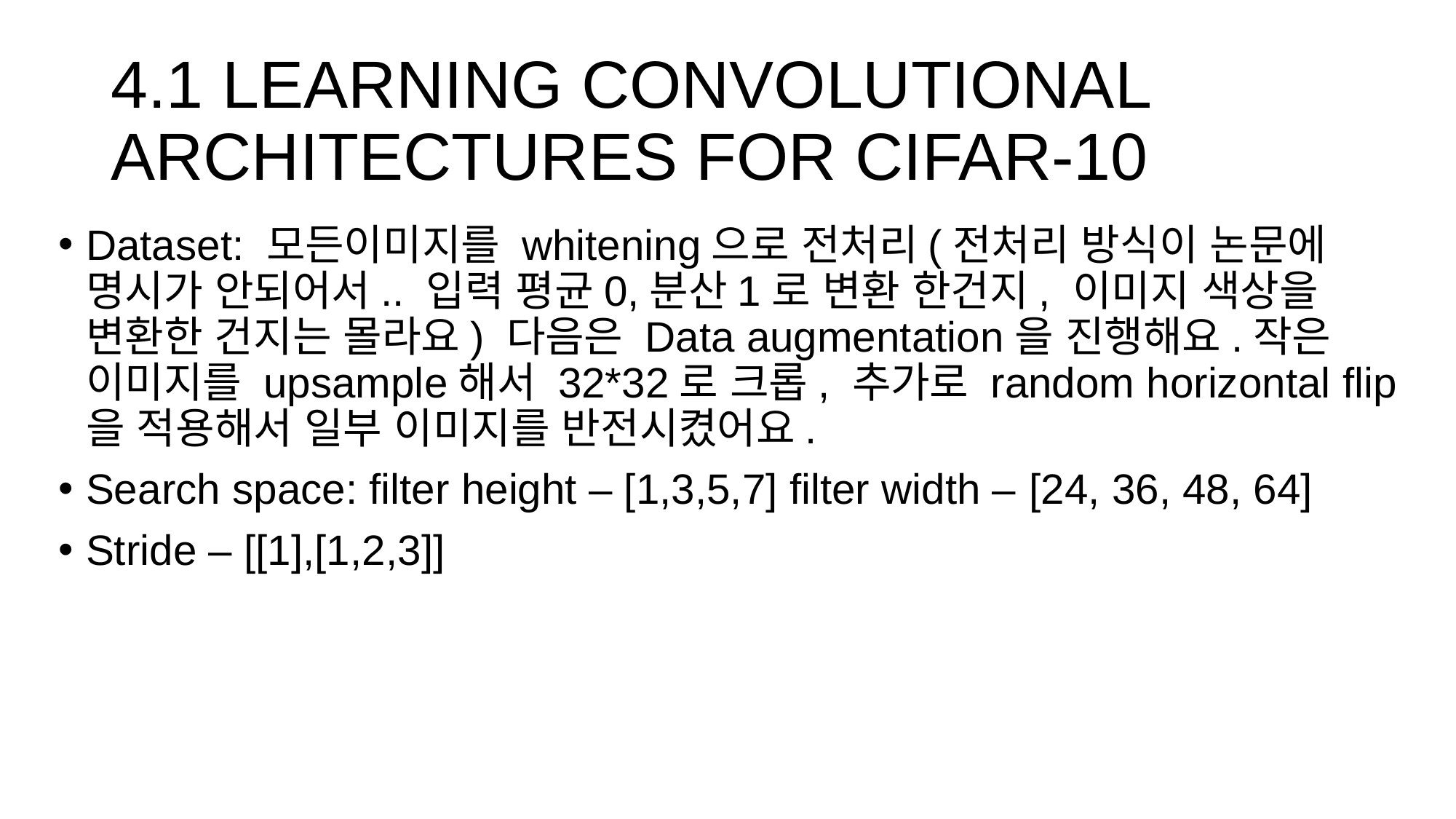

# 4.1 LEARNING CONVOLUTIONAL ARCHITECTURES FOR CIFAR-10
Dataset: 모든이미지를 whitening으로 전처리(전처리 방식이 논문에 명시가 안되어서.. 입력 평균0,분산1로 변환 한건지, 이미지 색상을 변환한 건지는 몰라요) 다음은 Data augmentation을 진행해요.작은 이미지를 upsample해서 32*32로 크롭, 추가로 random horizontal flip을 적용해서 일부 이미지를 반전시켰어요.
Search space: filter height – [1,3,5,7] filter width – [24, 36, 48, 64]
Stride – [[1],[1,2,3]]